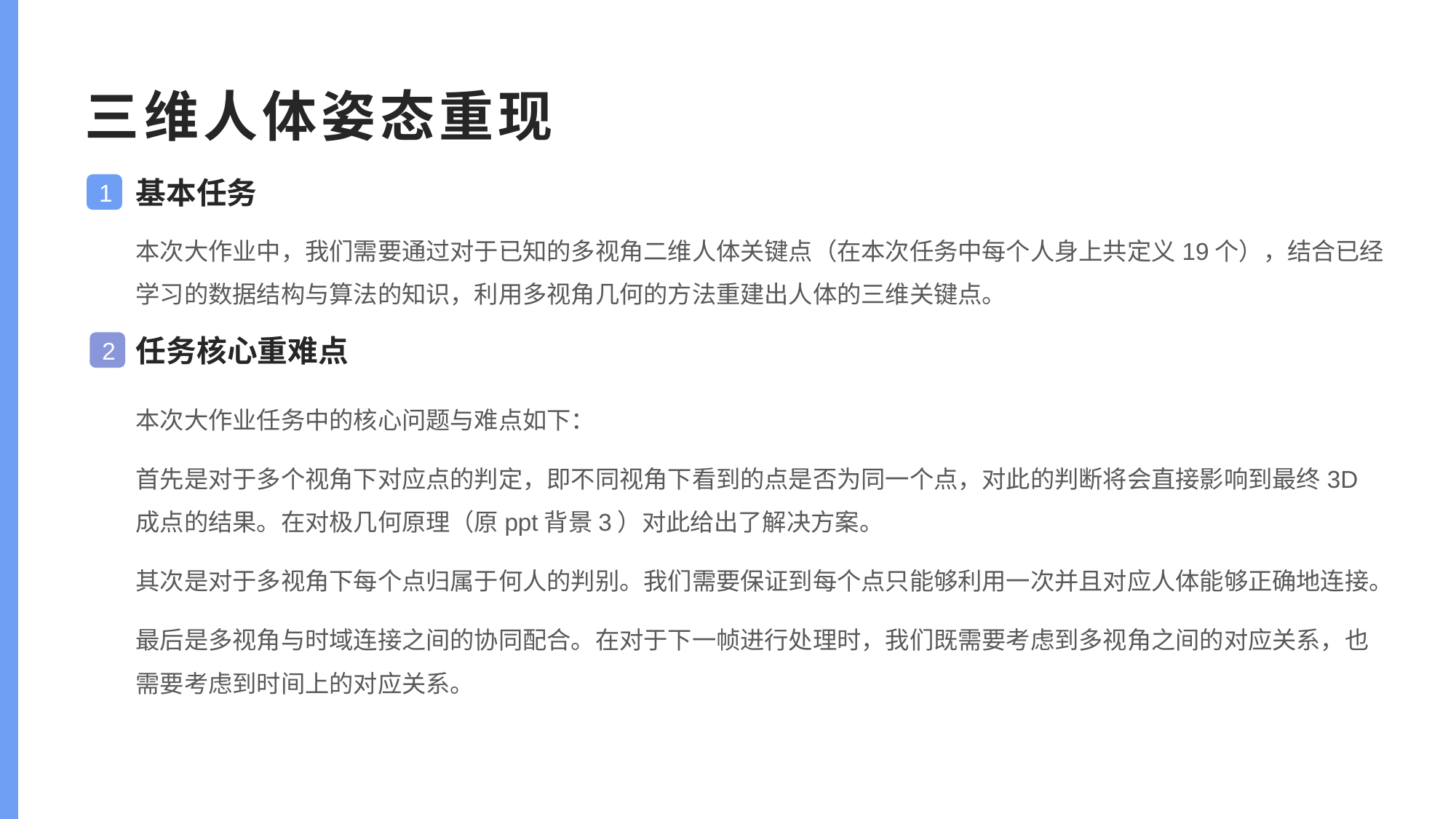

三维人体姿态重现
基本任务
1
本次大作业中，我们需要通过对于已知的多视角二维人体关键点（在本次任务中每个人身上共定义19个），结合已经学习的数据结构与算法的知识，利用多视角几何的方法重建出人体的三维关键点。
任务核心重难点
2
本次大作业任务中的核心问题与难点如下：
首先是对于多个视角下对应点的判定，即不同视角下看到的点是否为同一个点，对此的判断将会直接影响到最终3D成点的结果。在对极几何原理（原ppt背景3）对此给出了解决方案。
其次是对于多视角下每个点归属于何人的判别。我们需要保证到每个点只能够利用一次并且对应人体能够正确地连接。
最后是多视角与时域连接之间的协同配合。在对于下一帧进行处理时，我们既需要考虑到多视角之间的对应关系，也需要考虑到时间上的对应关系。